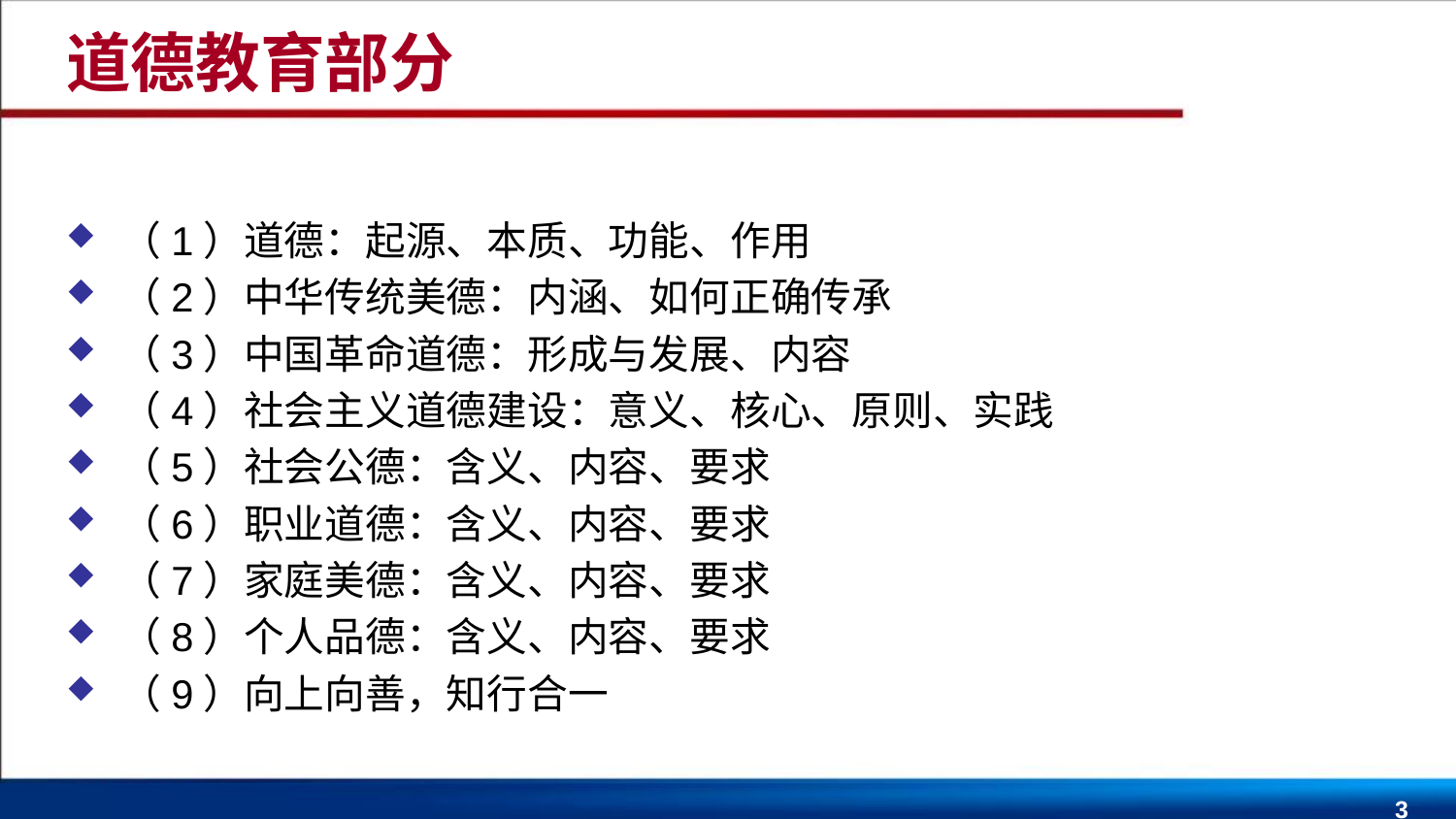

# 道德教育部分

（1）道德：起源、本质、功能、作用
（2）中华传统美德：内涵、如何正确传承
（3）中国革命道德：形成与发展、内容
（4）社会主义道德建设：意义、核心、原则、实践
（5）社会公德：含义、内容、要求
（6）职业道德：含义、内容、要求
（7）家庭美德：含义、内容、要求
（8）个人品德：含义、内容、要求
（9）向上向善，知行合一

3